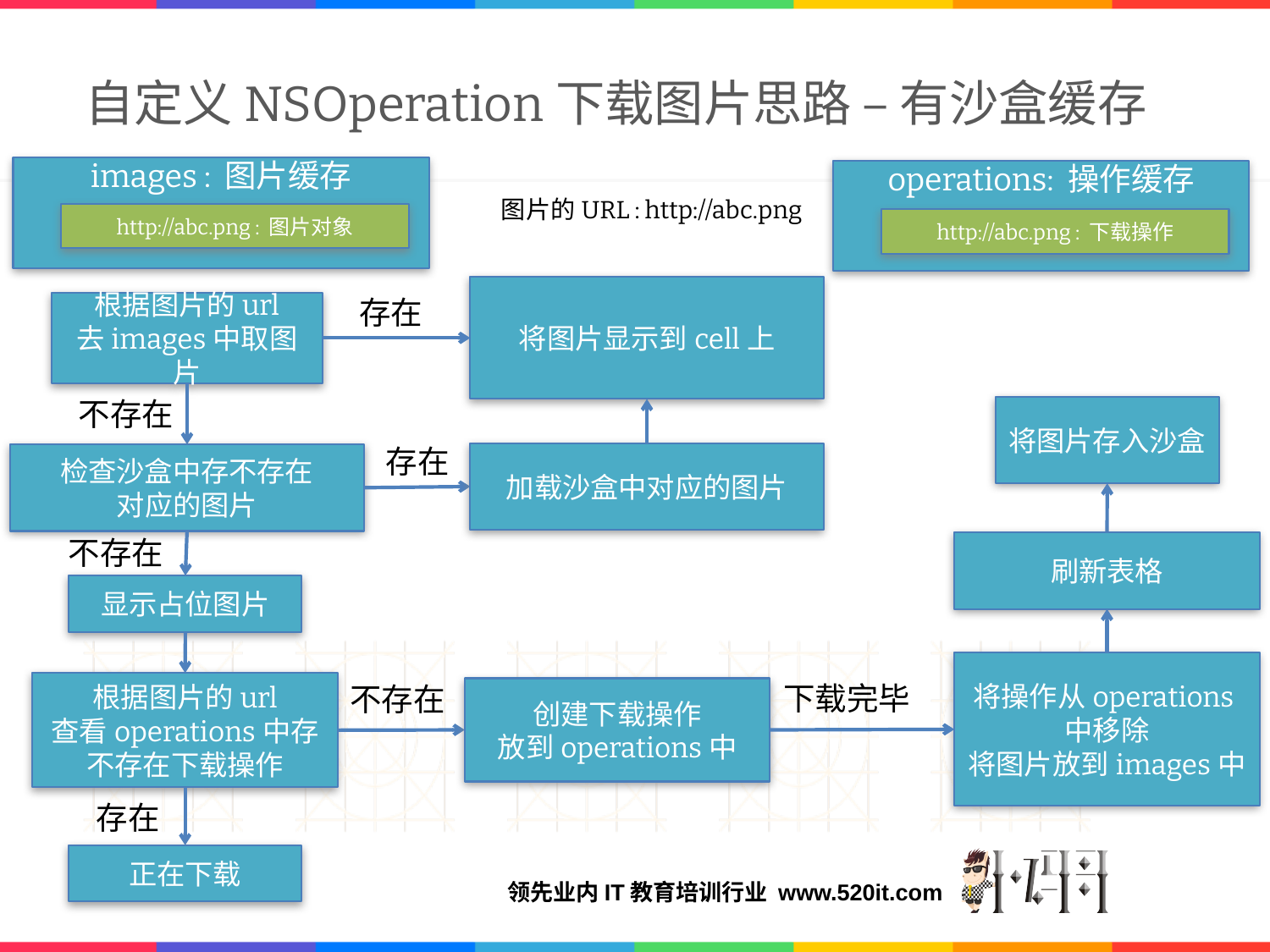

# 自定义NSOperation下载图片思路 – 有沙盒缓存
images : 图片缓存

operations: 操作缓存

图片的URL : http://abc.png
http://abc.png : 图片对象
http://abc.png : 下载操作
将图片显示到cell上
存在
根据图片的url
去images中取图片
不存在
将图片存入沙盒
存在
加载沙盒中对应的图片
检查沙盒中存不存在
对应的图片
不存在
刷新表格
显示占位图片
将操作从operations中移除
将图片放到images中
下载完毕
不存在
根据图片的url
查看operations中存不存在下载操作
创建下载操作
放到operations中
存在
正在下载